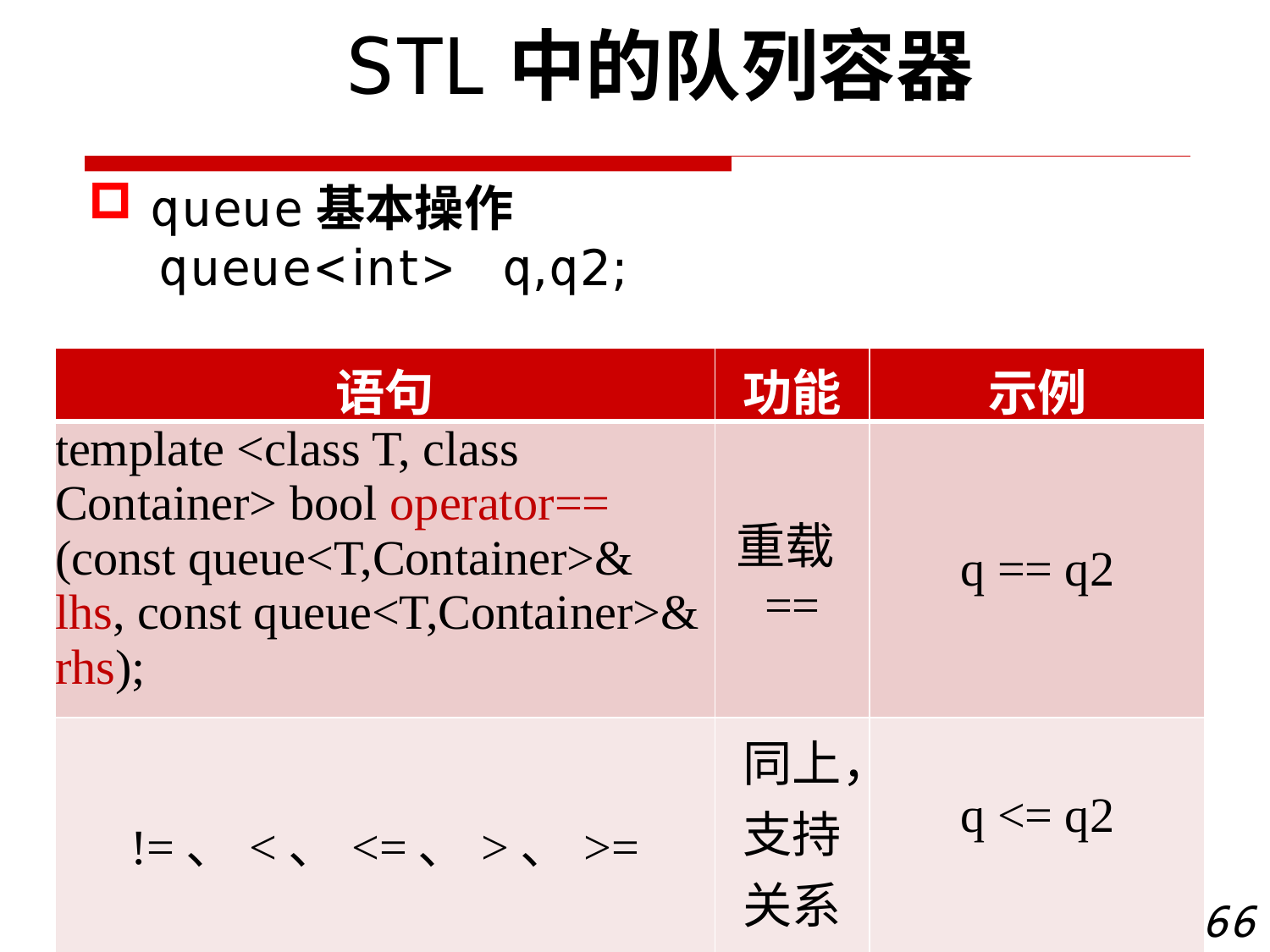

STL中的队列容器
queue基本操作
     queue<int>   q,q2;
| 语句 | 功能 | 示例 |
| --- | --- | --- |
| template <class T, class Container> bool operator== (const queue<T,Container>& lhs, const queue<T,Container>& rhs); | 重载== | q == q2 |
| !=、<、<=、>、>= | 同上，支持关系运算 | q <= q2 |
66